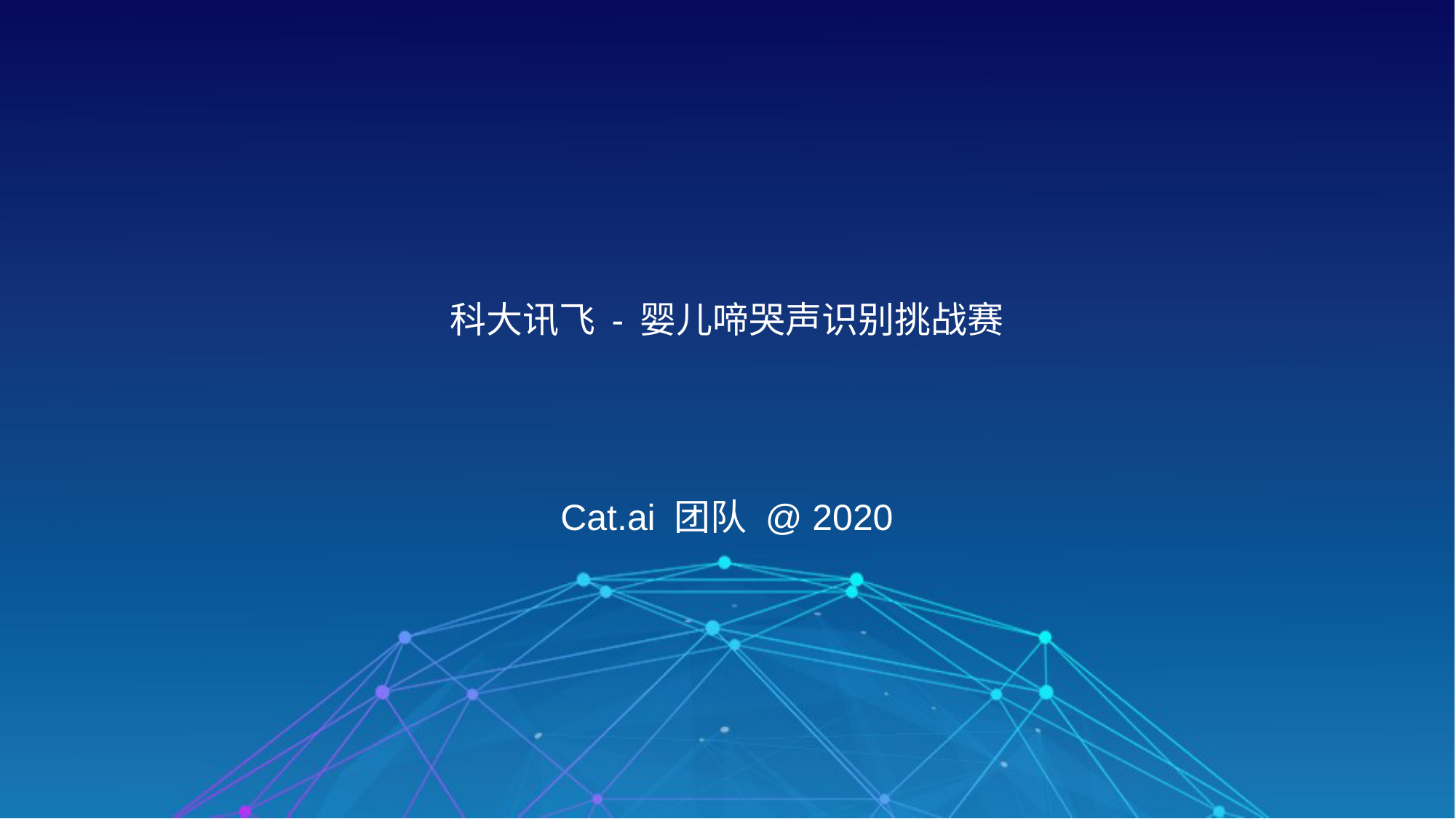

科大讯飞 - 婴儿啼哭声识别挑战赛
Cat.ai 团队 @ 2020